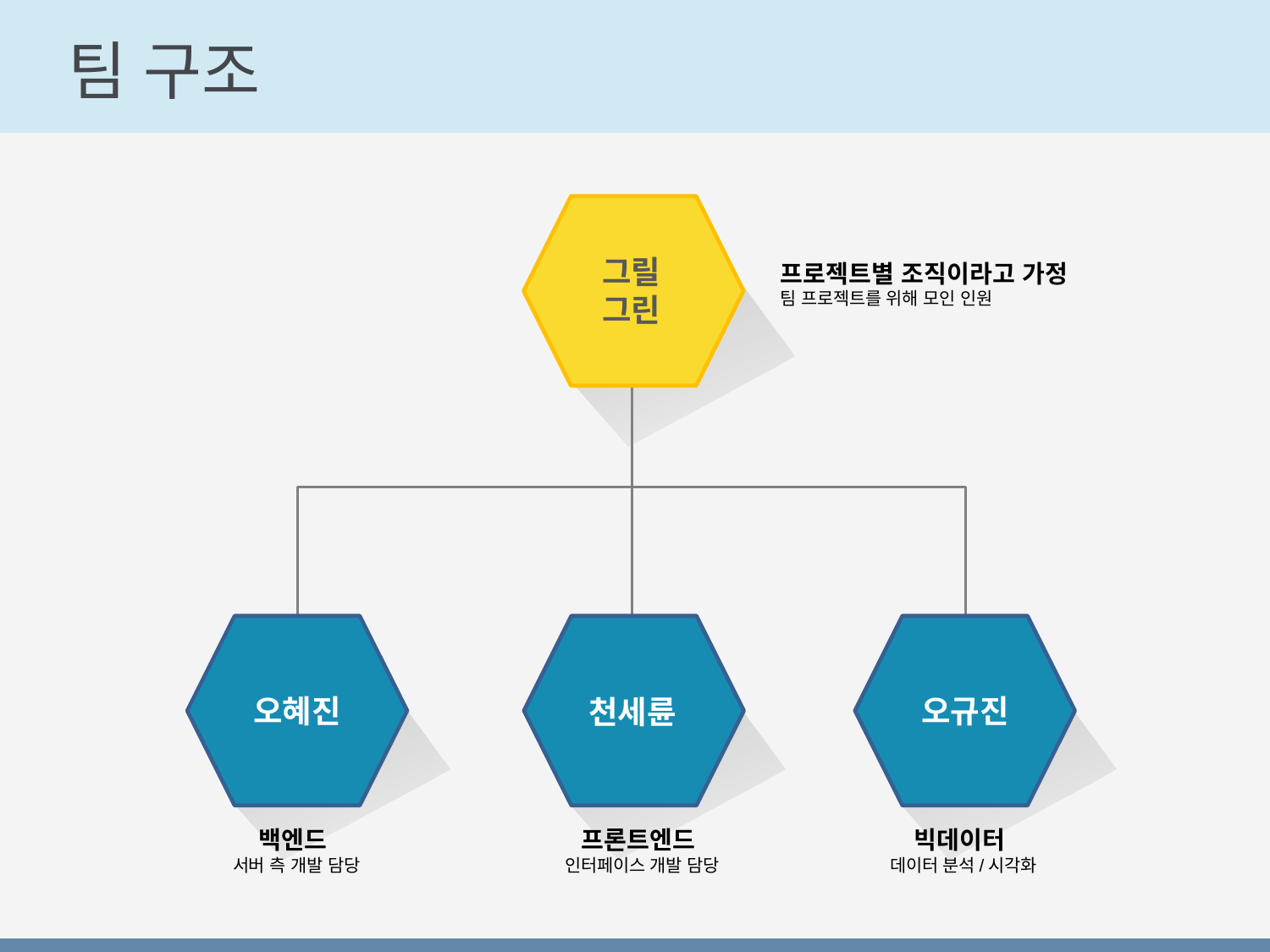

# 팀 구조

그릴
그린
프로젝트별 조직이라고 가정
팀 프로젝트를 위해 모인 인원

오혜진
오규진
천세륜

백엔드
서버 측 개발 담당
프론트엔드
인터페이스 개발 담당
빅데이터
데이터 분석/시각화